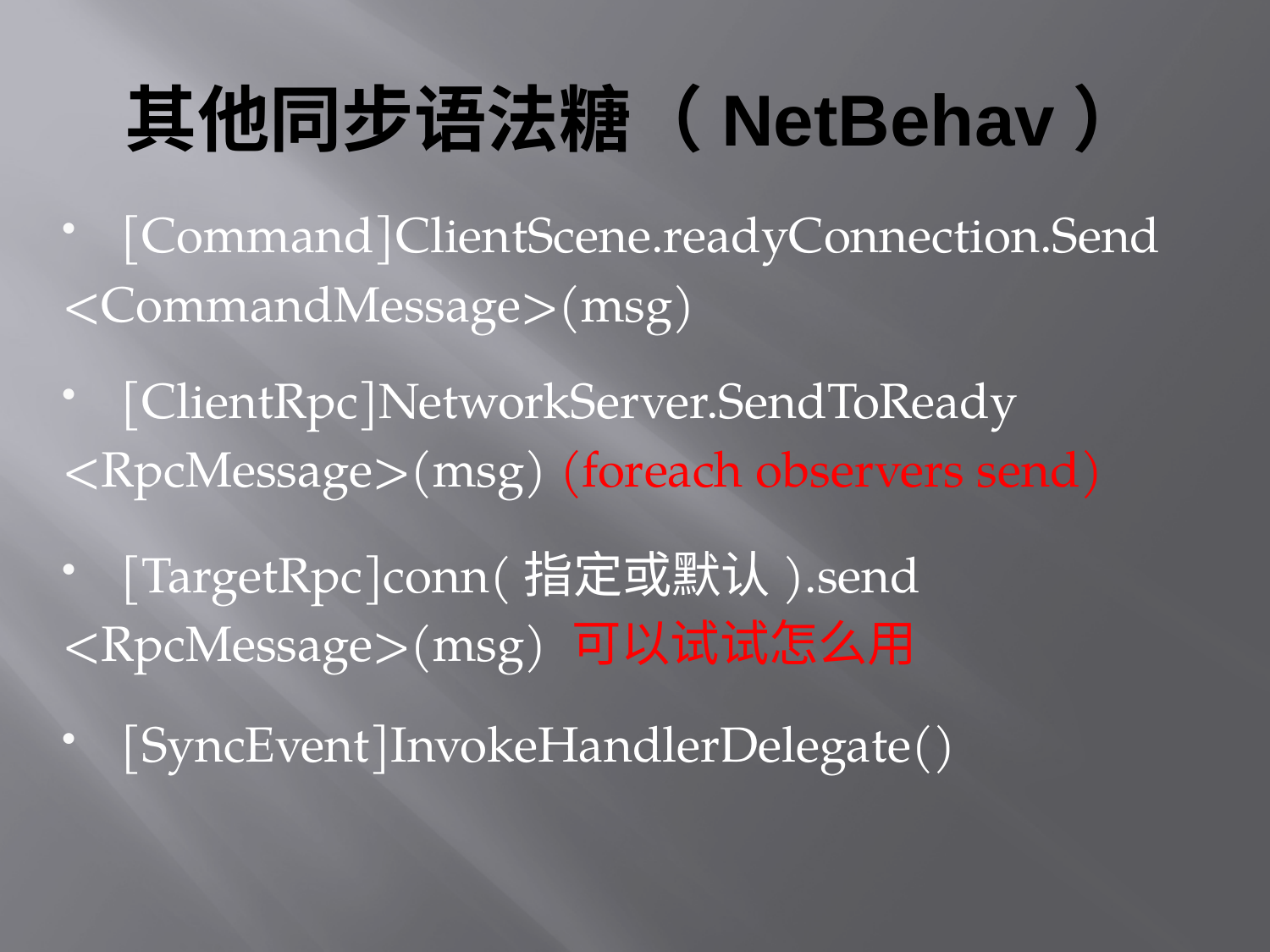

# 其他同步语法糖（NetBehav）
[Command]ClientScene.readyConnection.Send
<CommandMessage>(msg)
[ClientRpc]NetworkServer.SendToReady
<RpcMessage>(msg) (foreach observers send)
[TargetRpc]conn(指定或默认).send
<RpcMessage>(msg) 可以试试怎么用
[SyncEvent]InvokeHandlerDelegate()